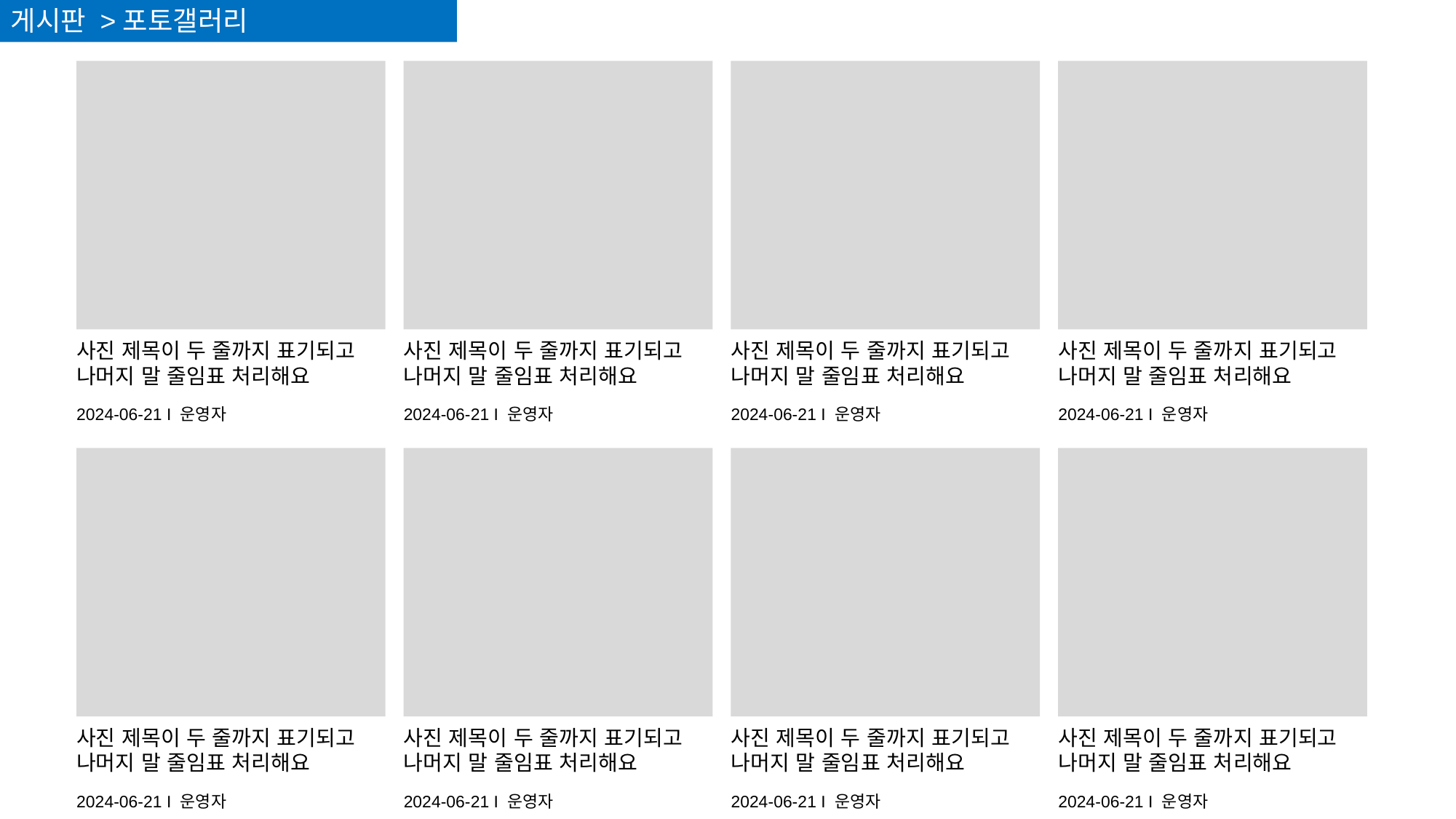

게시판 >포토갤러리

사진 제목이 두 줄까지 표기되고 나머지 말 줄임표 처리해요
사진 제목이 두 줄까지 표기되고 나머지 말 줄임표 처리해요
사진 제목이 두 줄까지 표기되고 나머지 말 줄임표 처리해요
사진 제목이 두 줄까지 표기되고 나머지 말 줄임표 처리해요
2024-06-21 I 운영자
2024-06-21 I 운영자
2024-06-21 I 운영자
2024-06-21 I 운영자

사진 제목이 두 줄까지 표기되고 나머지 말 줄임표 처리해요
사진 제목이 두 줄까지 표기되고 나머지 말 줄임표 처리해요
사진 제목이 두 줄까지 표기되고 나머지 말 줄임표 처리해요
사진 제목이 두 줄까지 표기되고 나머지 말 줄임표 처리해요
2024-06-21 I 운영자
2024-06-21 I 운영자
2024-06-21 I 운영자
2024-06-21 I 운영자